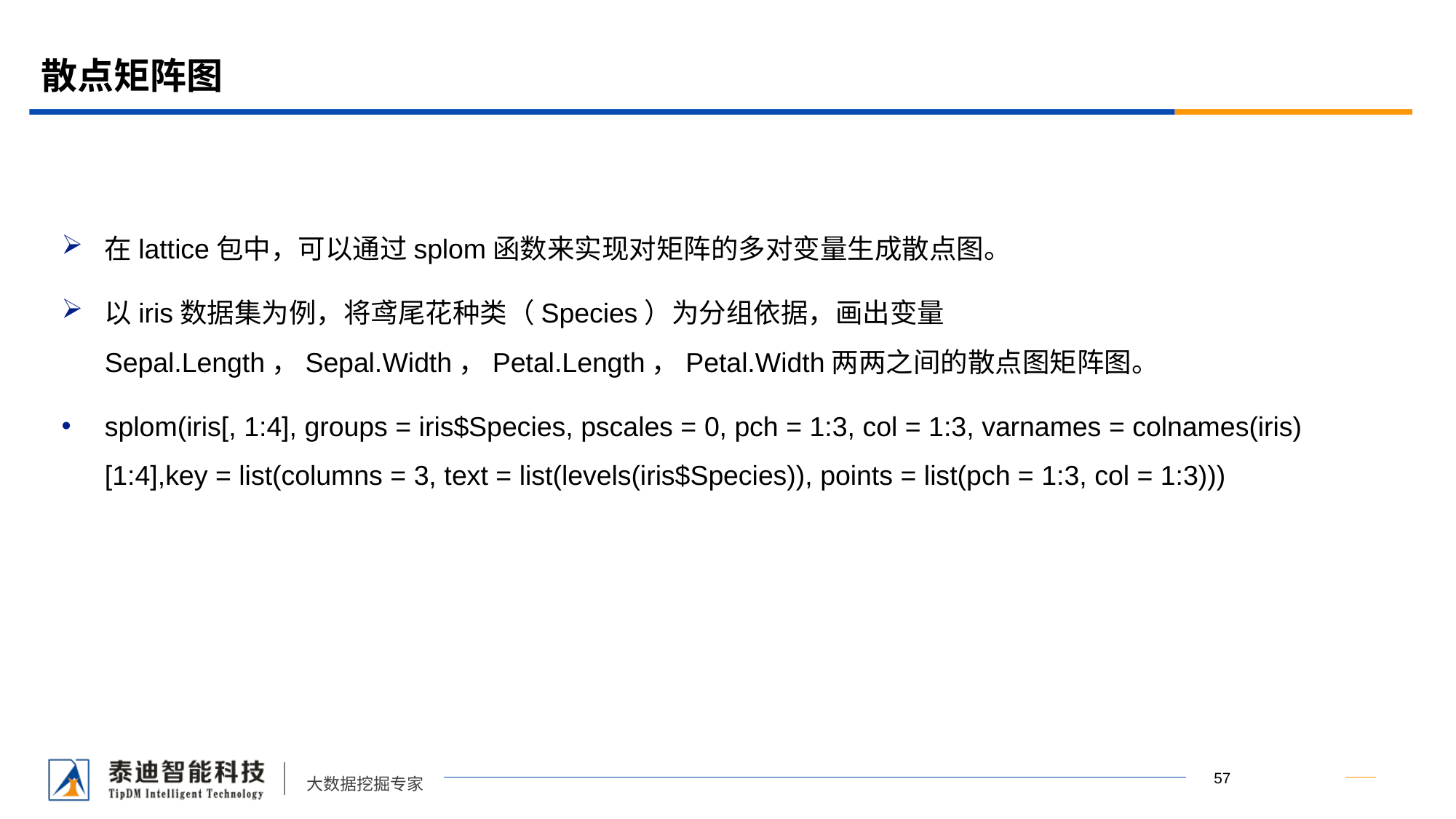

# 散点矩阵图

在lattice包中，可以通过splom函数来实现对矩阵的多对变量生成散点图。
以iris数据集为例，将鸢尾花种类（Species）为分组依据，画出变量Sepal.Length，Sepal.Width，Petal.Length，Petal.Width两两之间的散点图矩阵图。
splom(iris[, 1:4], groups = iris$Species, pscales = 0, pch = 1:3, col = 1:3, varnames = colnames(iris)[1:4],key = list(columns = 3, text = list(levels(iris$Species)), points = list(pch = 1:3, col = 1:3)))